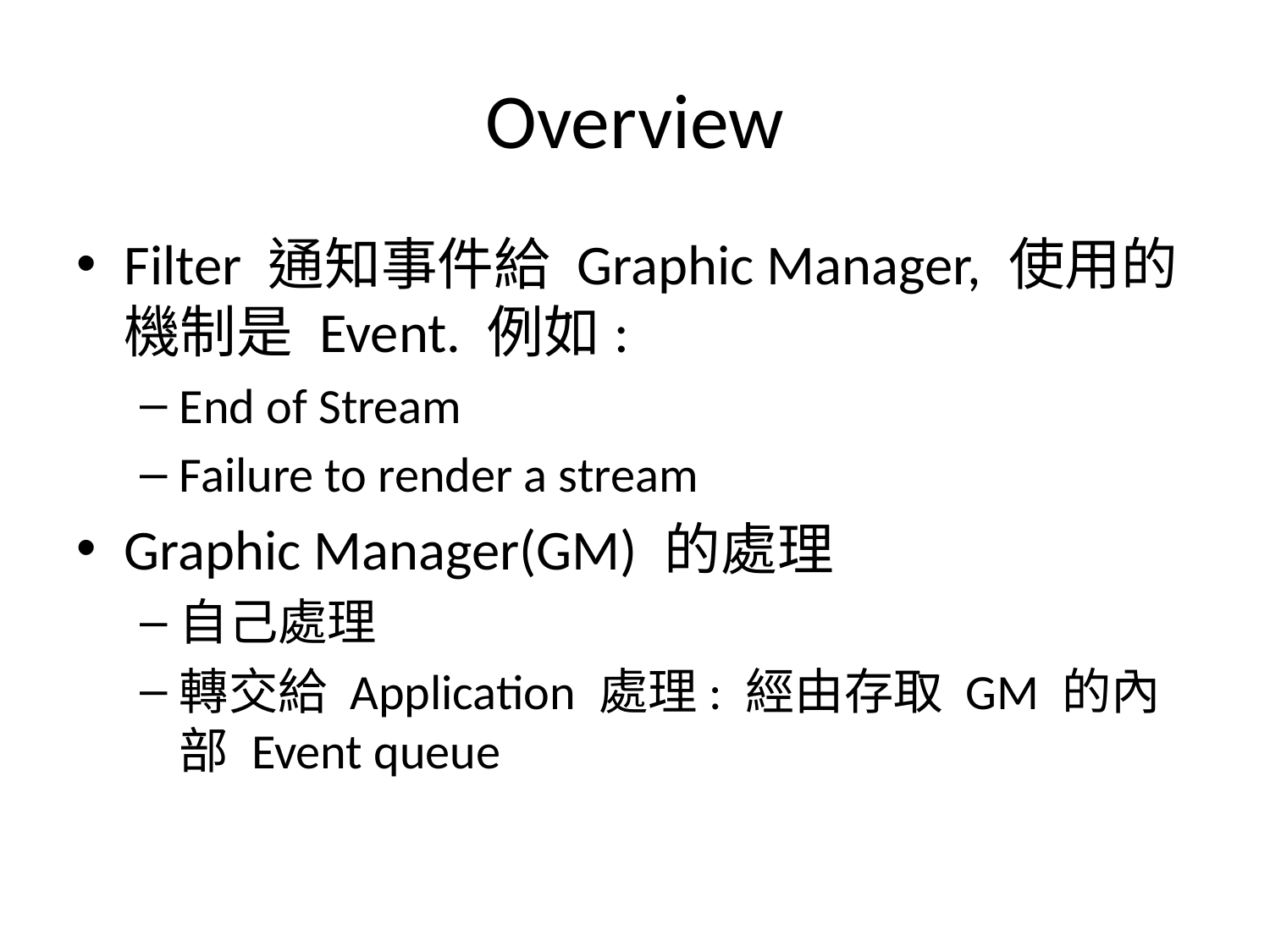

# Overview
Filter 通知事件給 Graphic Manager, 使用的機制是 Event. 例如:
End of Stream
Failure to render a stream
Graphic Manager(GM) 的處理
自己處理
轉交給 Application 處理: 經由存取 GM 的內部 Event queue